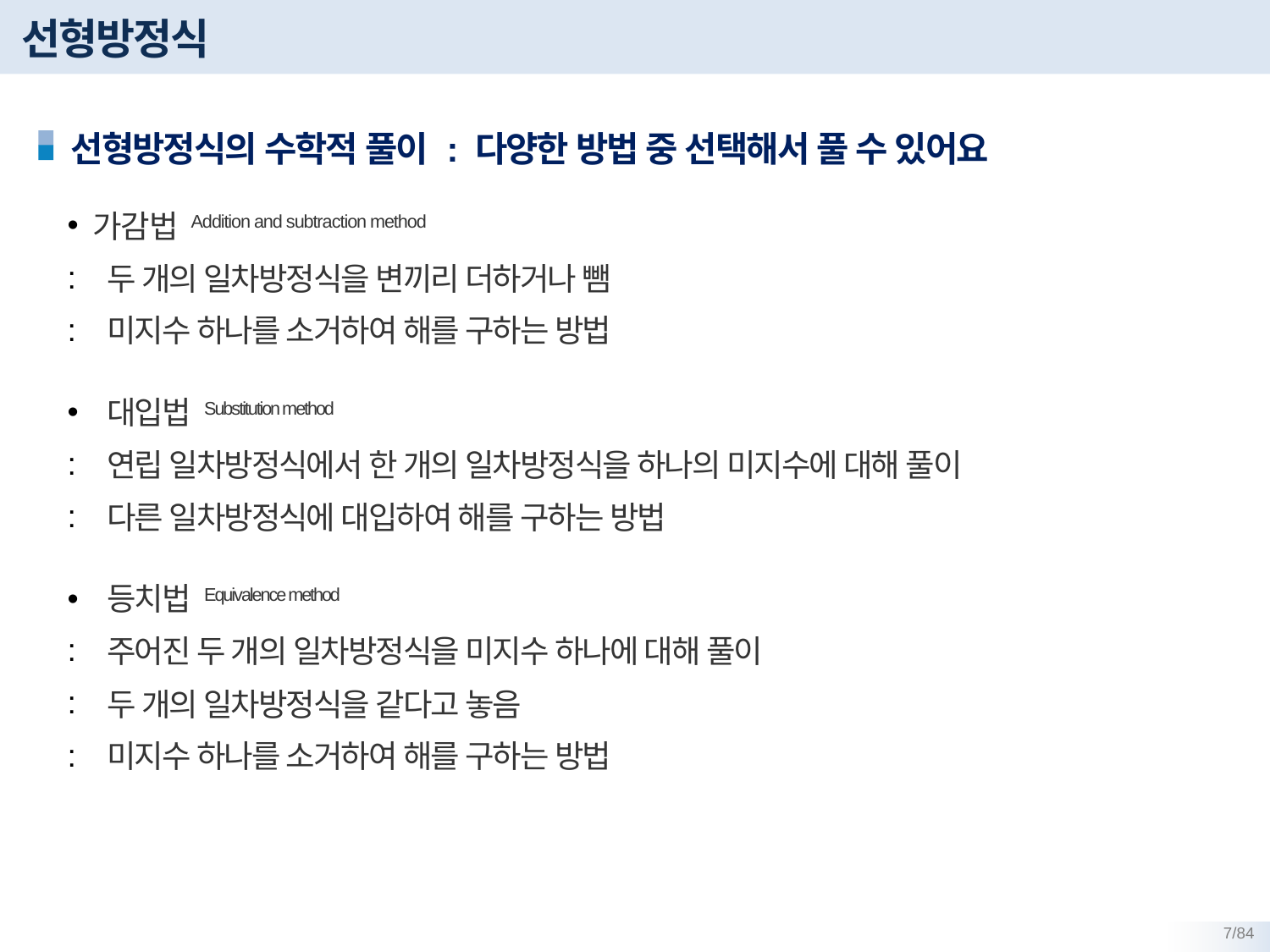

# 선형방정식
선형방정식의 수학적 풀이 : 다양한 방법 중 선택해서 풀 수 있어요

가감법 Addition and subtraction method
두 개의 일차방정식을 변끼리 더하거나 뺌
미지수 하나를 소거하여 해를 구하는 방법

대입법 Substitution method
연립 일차방정식에서 한 개의 일차방정식을 하나의 미지수에 대해 풀이
다른 일차방정식에 대입하여 해를 구하는 방법

등치법 Equivalence method
주어진 두 개의 일차방정식을 미지수 하나에 대해 풀이
두 개의 일차방정식을 같다고 놓음
미지수 하나를 소거하여 해를 구하는 방법